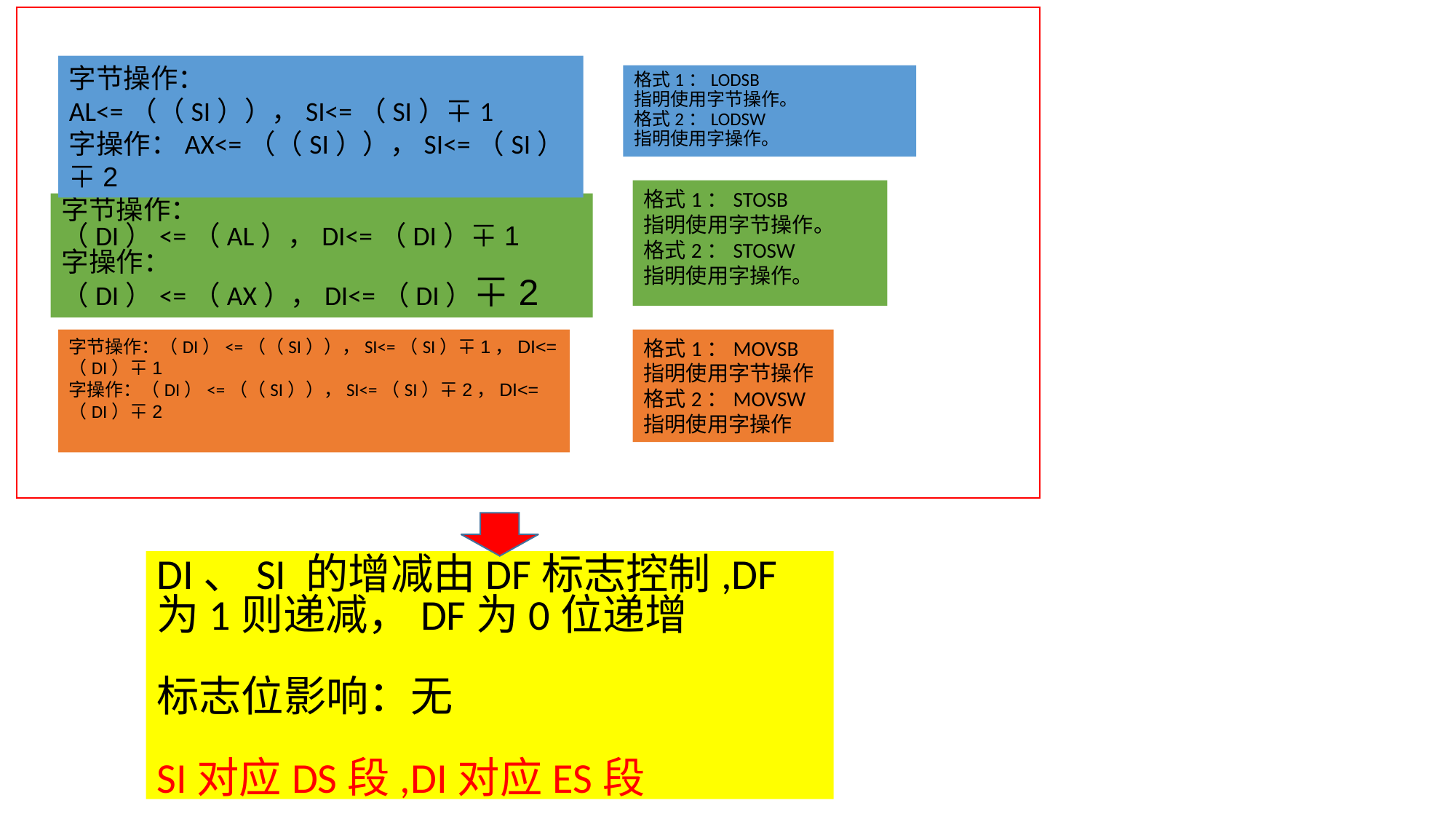

字节操作：（DI）<=（（SI）），SI<=（SI）∓1，DI<= （DI）∓1
字操作：（DI）<=（（SI）），SI<=（SI）∓2，DI<= （DI）∓2
字节操作：AL<=（（SI）），SI<=（SI）∓1
字操作：AX<=（（SI）），SI<=（SI）∓2
格式1：LODSB
指明使用字节操作。
格式2：LODSW
指明使用字操作。

格式1：STOSB
指明使用字节操作。
格式2：STOSW
指明使用字操作。
字节操作：（DI）<=（AL），DI<=（DI）∓1
字操作：（DI）<=（AX），DI<=（DI）∓2
字节操作：（DI）<=（（SI）），SI<=（SI）∓1，DI<= （DI）∓1
字操作：（DI）<=（（SI）），SI<=（SI）∓2，DI<= （DI）∓2
格式1：MOVSB
指明使用字节操作
格式2：MOVSW
指明使用字操作

DI、SI 的增减由DF标志控制,DF为1则递减，DF为0位递增

标志位影响：无

SI对应DS段,DI对应ES段